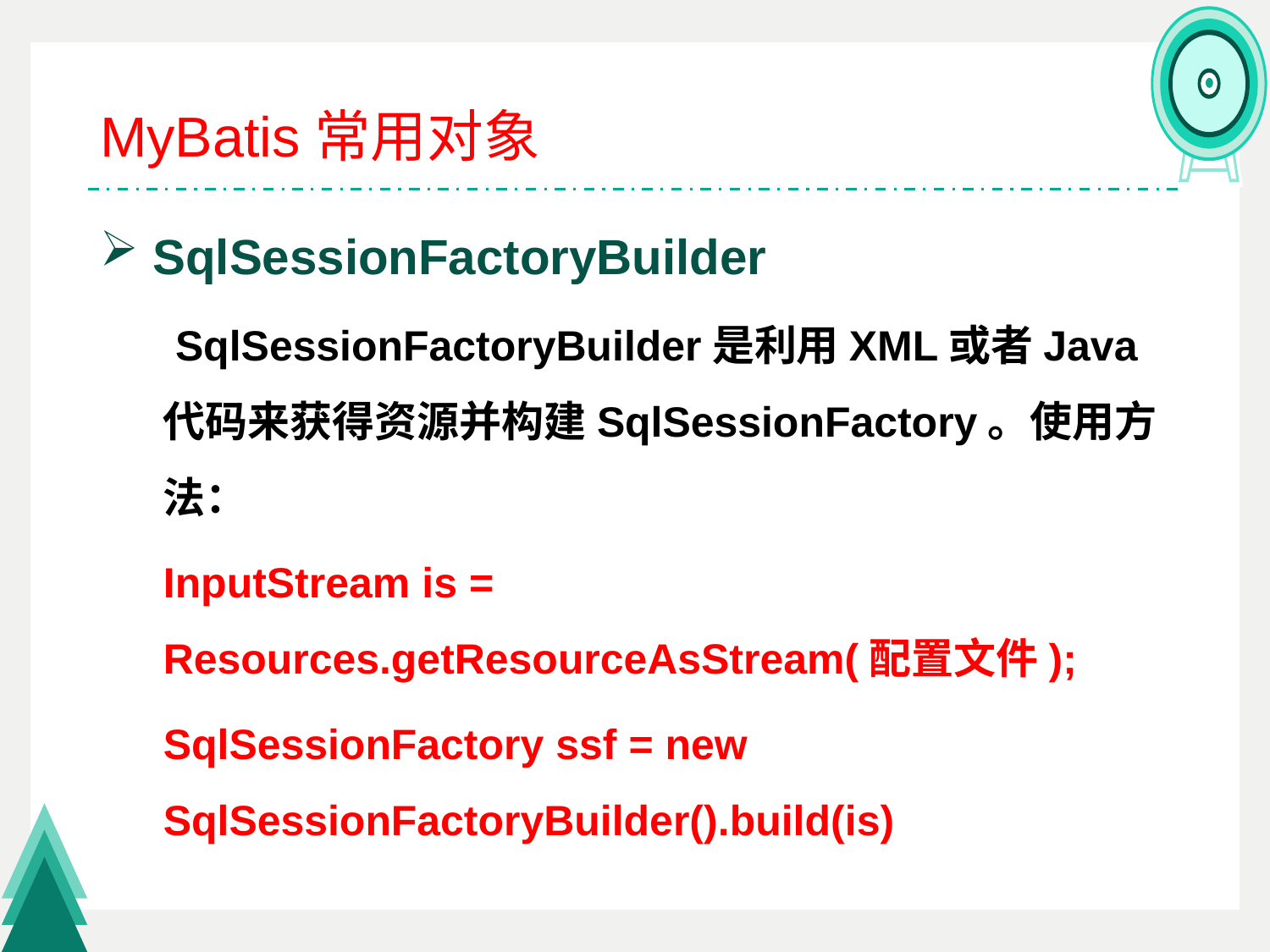

# MyBatis常用对象
 SqlSessionFactoryBuilder
 SqlSessionFactoryBuilder是利用XML或者Java代码来获得资源并构建SqlSessionFactory。使用方法：
InputStream is = Resources.getResourceAsStream(配置文件);
SqlSessionFactory ssf = new SqlSessionFactoryBuilder().build(is)